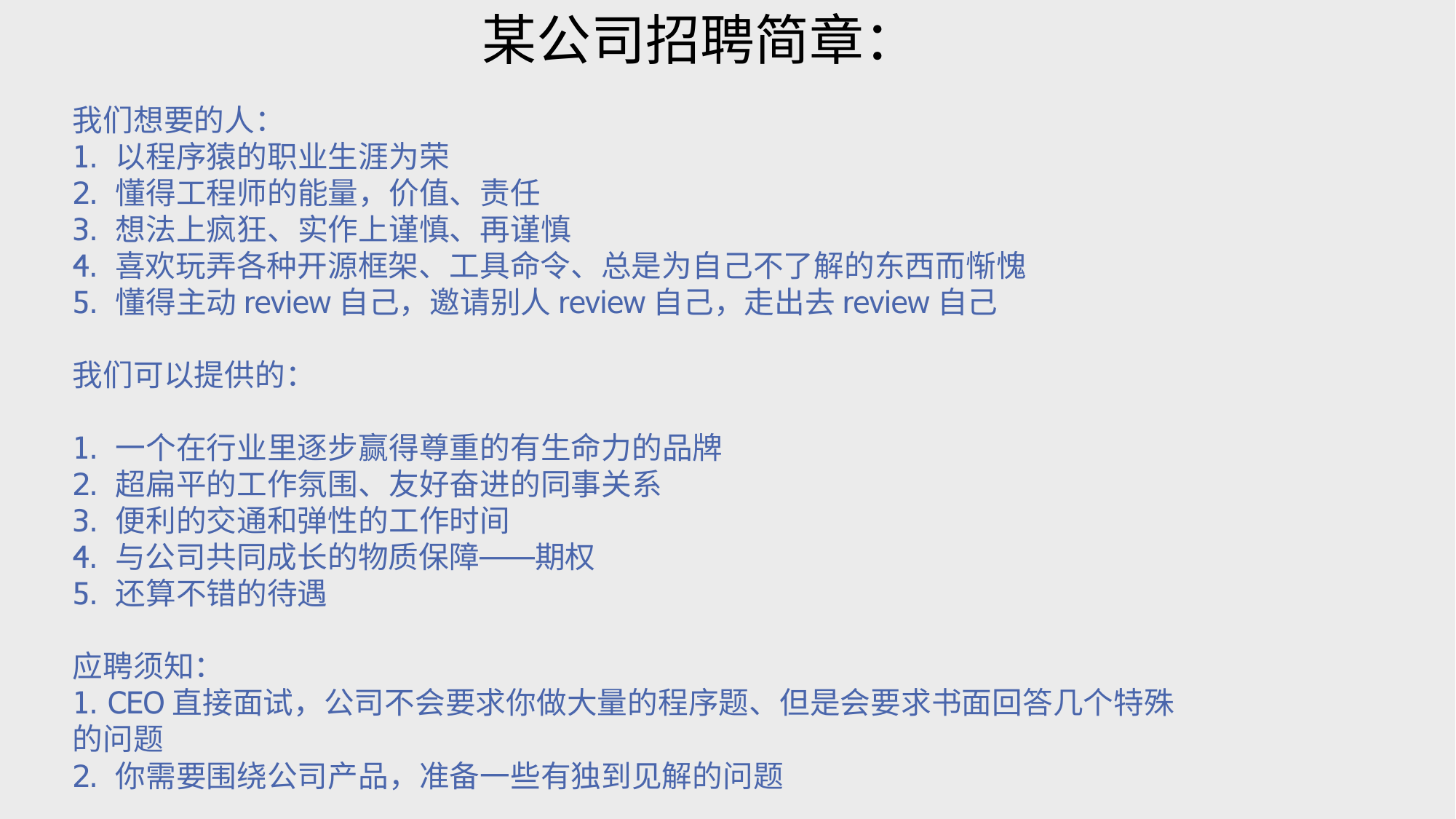

某公司招聘简章：
我们想要的人：
1. 以程序猿的职业生涯为荣
2. 懂得工程师的能量，价值、责任
3. 想法上疯狂、实作上谨慎、再谨慎
4. 喜欢玩弄各种开源框架、工具命令、总是为自己不了解的东西而惭愧
5. 懂得主动review自己，邀请别人review自己，走出去review自己
我们可以提供的：
1. 一个在行业里逐步赢得尊重的有生命力的品牌
2. 超扁平的工作氛围、友好奋进的同事关系
3. 便利的交通和弹性的工作时间
4. 与公司共同成长的物质保障——期权
5. 还算不错的待遇

应聘须知：
1. CEO直接面试，公司不会要求你做大量的程序题、但是会要求书面回答几个特殊的问题
2. 你需要围绕公司产品，准备一些有独到见解的问题